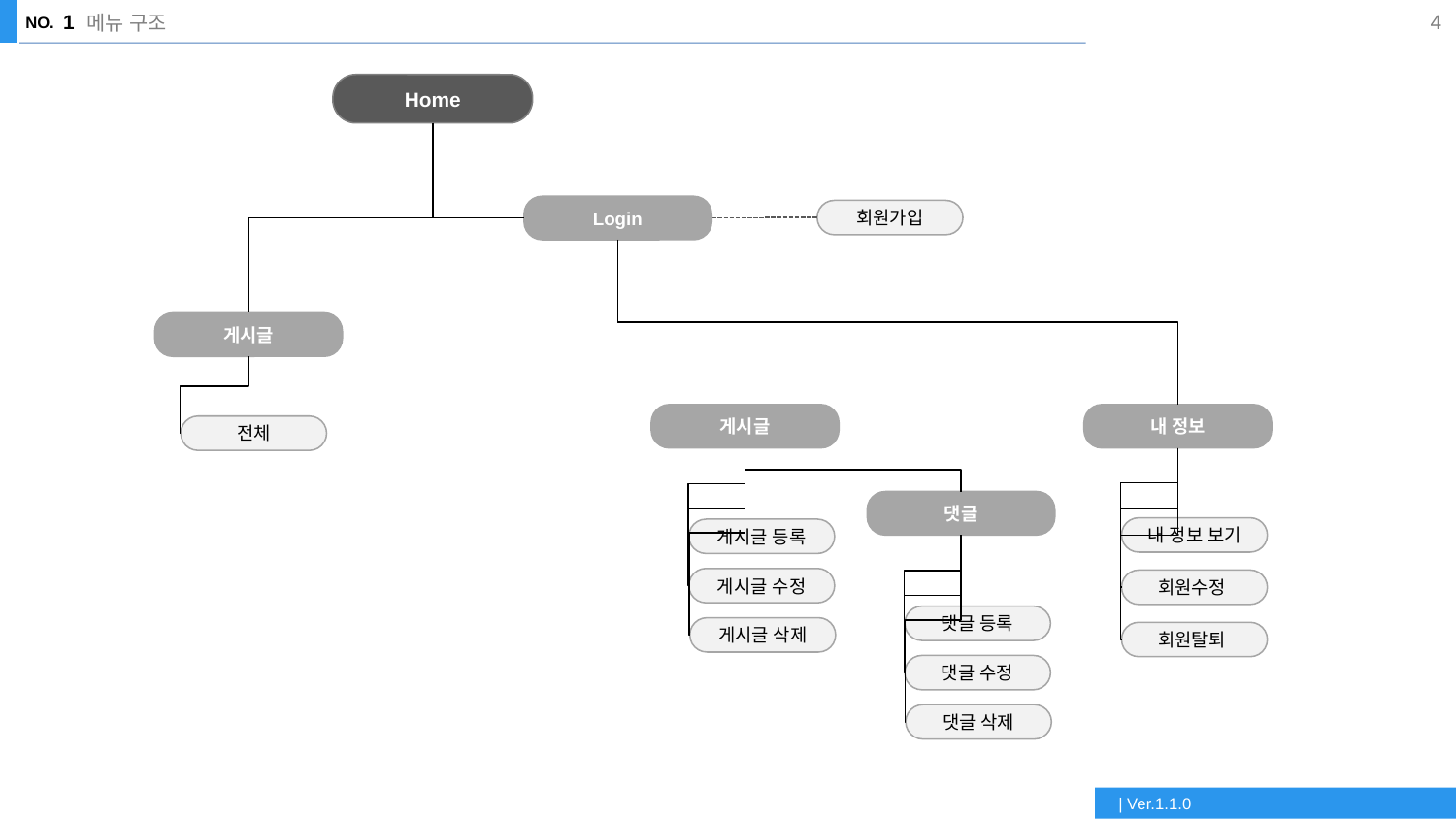

4
1
# 메뉴 구조
Home
Login
회원가입
게시글
게시글
내 정보
전체
댓글
내 정보 보기
게시글 등록
게시글 수정
회원수정
댓글 등록
게시글 삭제
회원탈퇴
댓글 수정
댓글 삭제